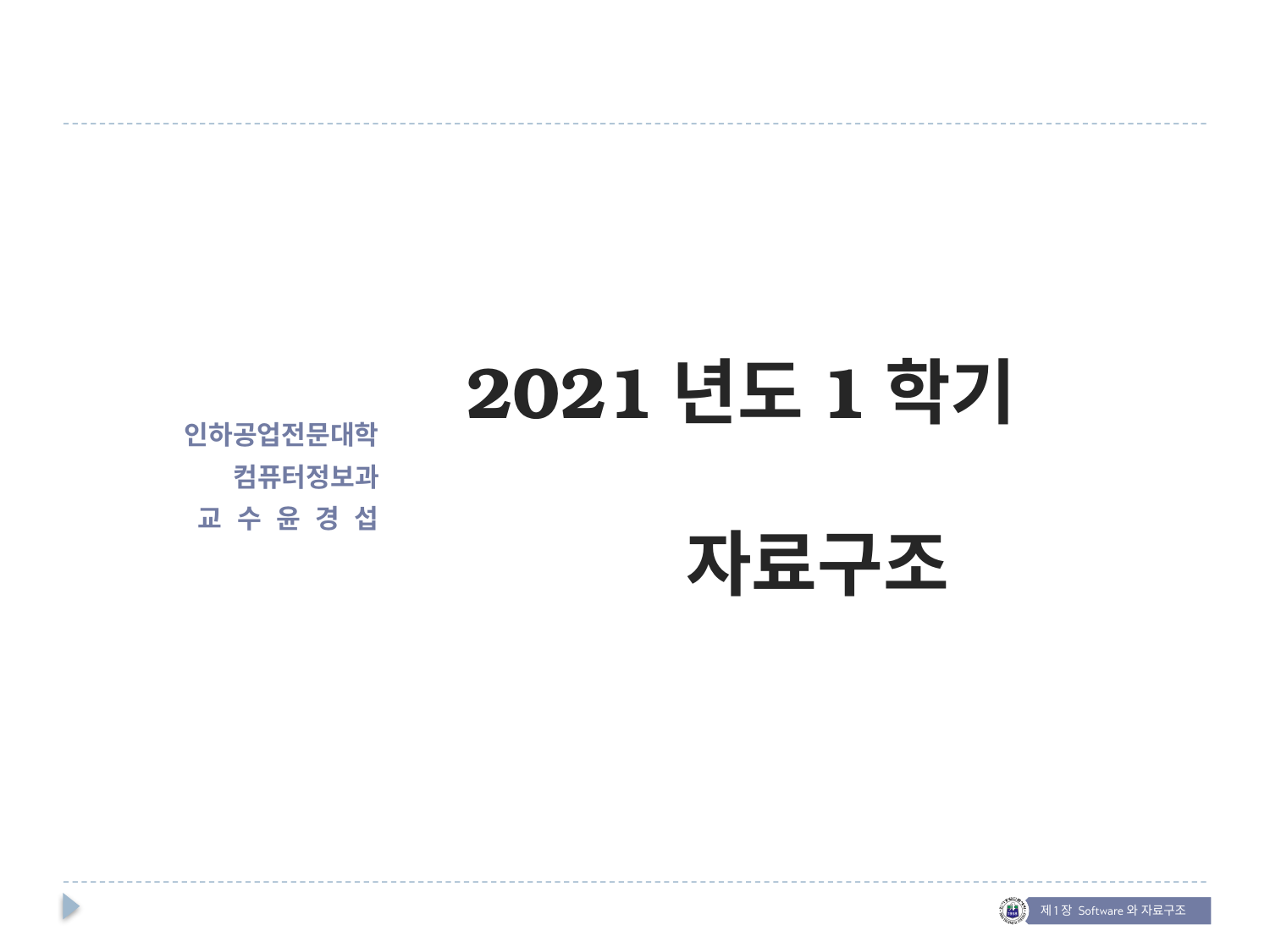

인하공업전문대학
컴퓨터정보과
교  수  윤  경  섭
2021년도1학기
           자료구조